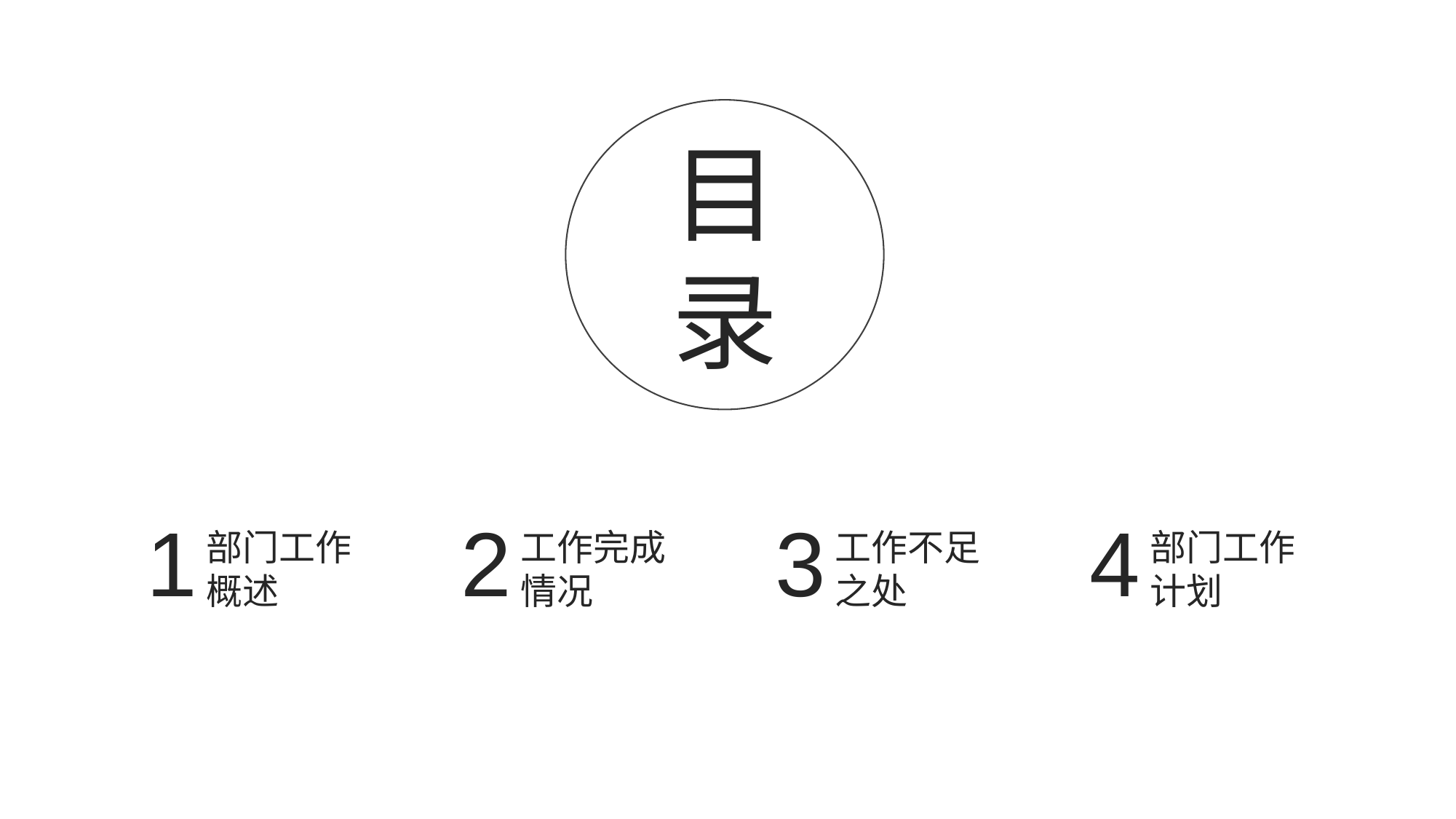

目录
1
2
3
4
部门工作概述
工作完成情况
工作不足之处
部门工作计划